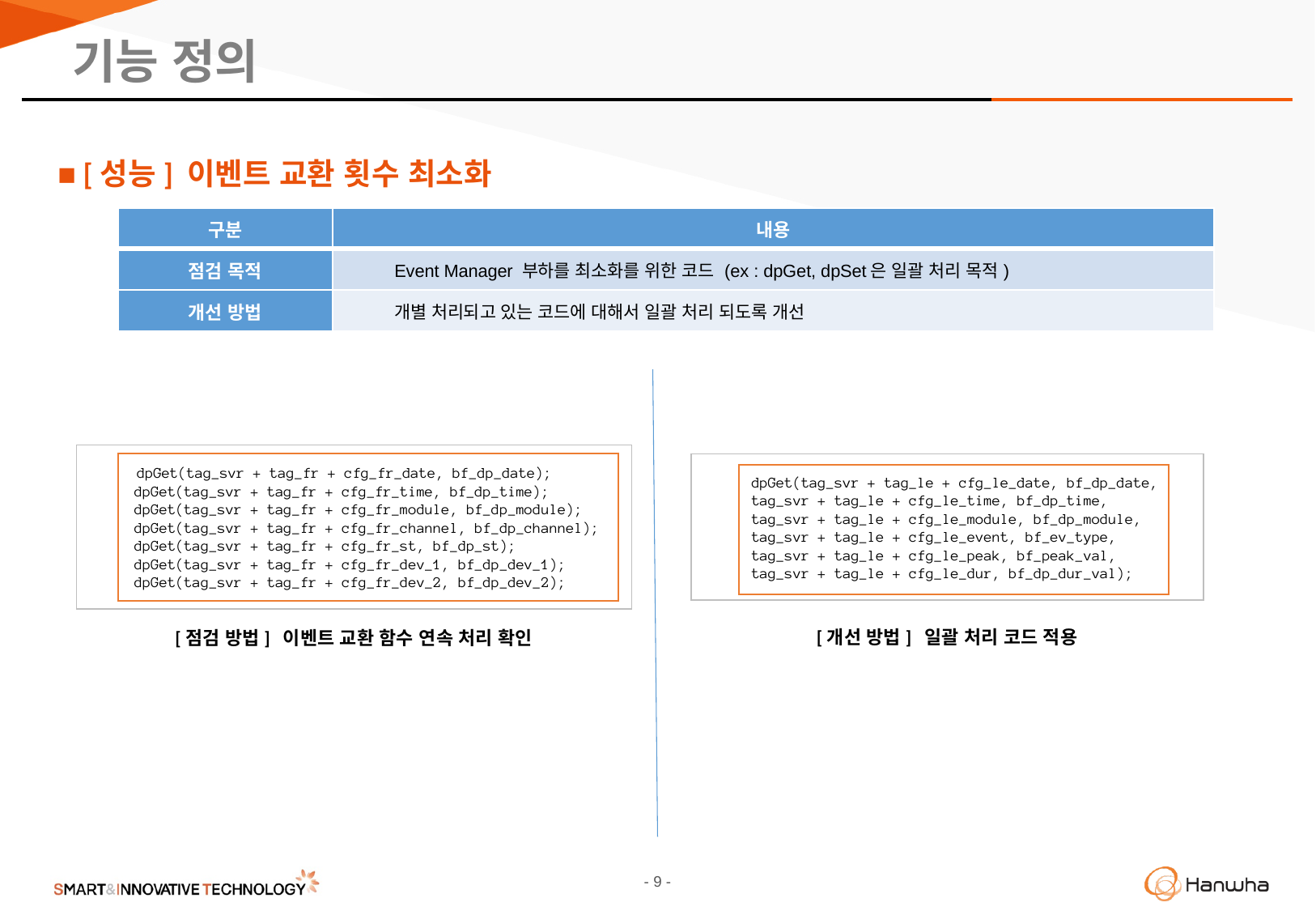

기능 정의
■ [성능] 이벤트 교환 횟수 최소화
| 구분 | 내용 |
| --- | --- |
| 점검 목적 | Event Manager 부하를 최소화를 위한 코드 (ex : dpGet, dpSet은 일괄 처리 목적) |
| 개선 방법 | 개별 처리되고 있는 코드에 대해서 일괄 처리 되도록 개선 |

dpGet(tag_svr + tag_fr + cfg_fr_date, bf_dp_date);
       dpGet(tag_svr + tag_fr + cfg_fr_time, bf_dp_time);
       dpGet(tag_svr + tag_fr + cfg_fr_module, bf_dp_module);
       dpGet(tag_svr + tag_fr + cfg_fr_channel, bf_dp_channel);
       dpGet(tag_svr + tag_fr + cfg_fr_st, bf_dp_st);
       dpGet(tag_svr + tag_fr + cfg_fr_dev_1, bf_dp_dev_1);
       dpGet(tag_svr + tag_fr + cfg_fr_dev_2, bf_dp_dev_2);

dpGet(tag_svr + tag_le + cfg_le_date, bf_dp_date,
tag_svr + tag_le + cfg_le_time, bf_dp_time,
tag_svr + tag_le + cfg_le_module, bf_dp_module,
tag_svr + tag_le + cfg_le_event, bf_ev_type,
tag_svr + tag_le + cfg_le_peak, bf_peak_val,
tag_svr + tag_le + cfg_le_dur, bf_dp_dur_val);

[개선 방법]  일괄 처리 코드 적용
[점검 방법]  이벤트 교환 함수 연속 처리 확인